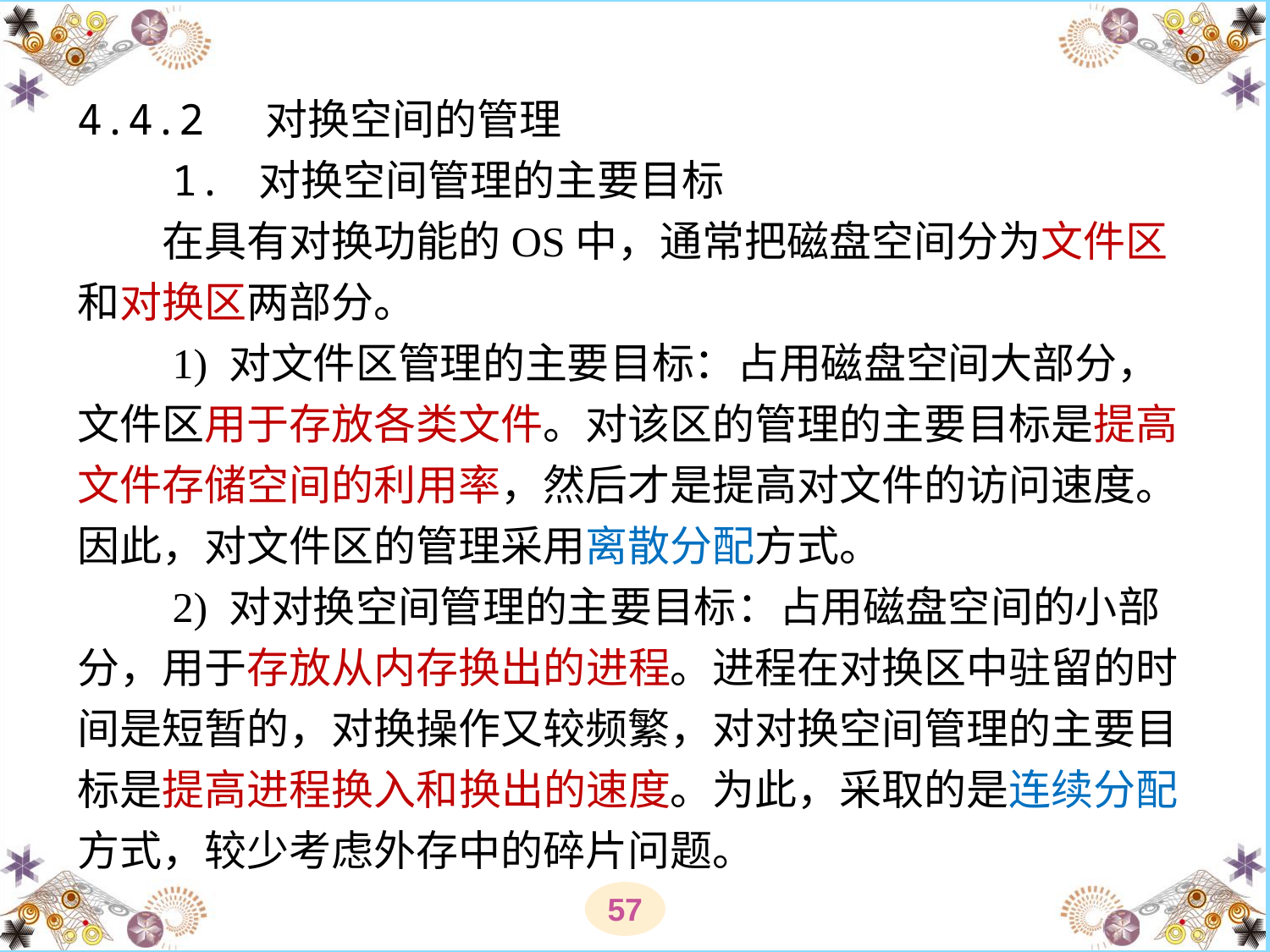

# 4.4.2  对换空间的管理 　　1. 对换空间管理的主要目标 　　在具有对换功能的OS中，通常把磁盘空间分为文件区和对换区两部分。 　　1) 对文件区管理的主要目标：占用磁盘空间大部分，文件区用于存放各类文件。对该区的管理的主要目标是提高文件存储空间的利用率，然后才是提高对文件的访问速度。因此，对文件区的管理采用离散分配方式。 　　2) 对对换空间管理的主要目标：占用磁盘空间的小部分，用于存放从内存换出的进程。进程在对换区中驻留的时间是短暂的，对换操作又较频繁，对对换空间管理的主要目标是提高进程换入和换出的速度。为此，采取的是连续分配方式，较少考虑外存中的碎片问题。